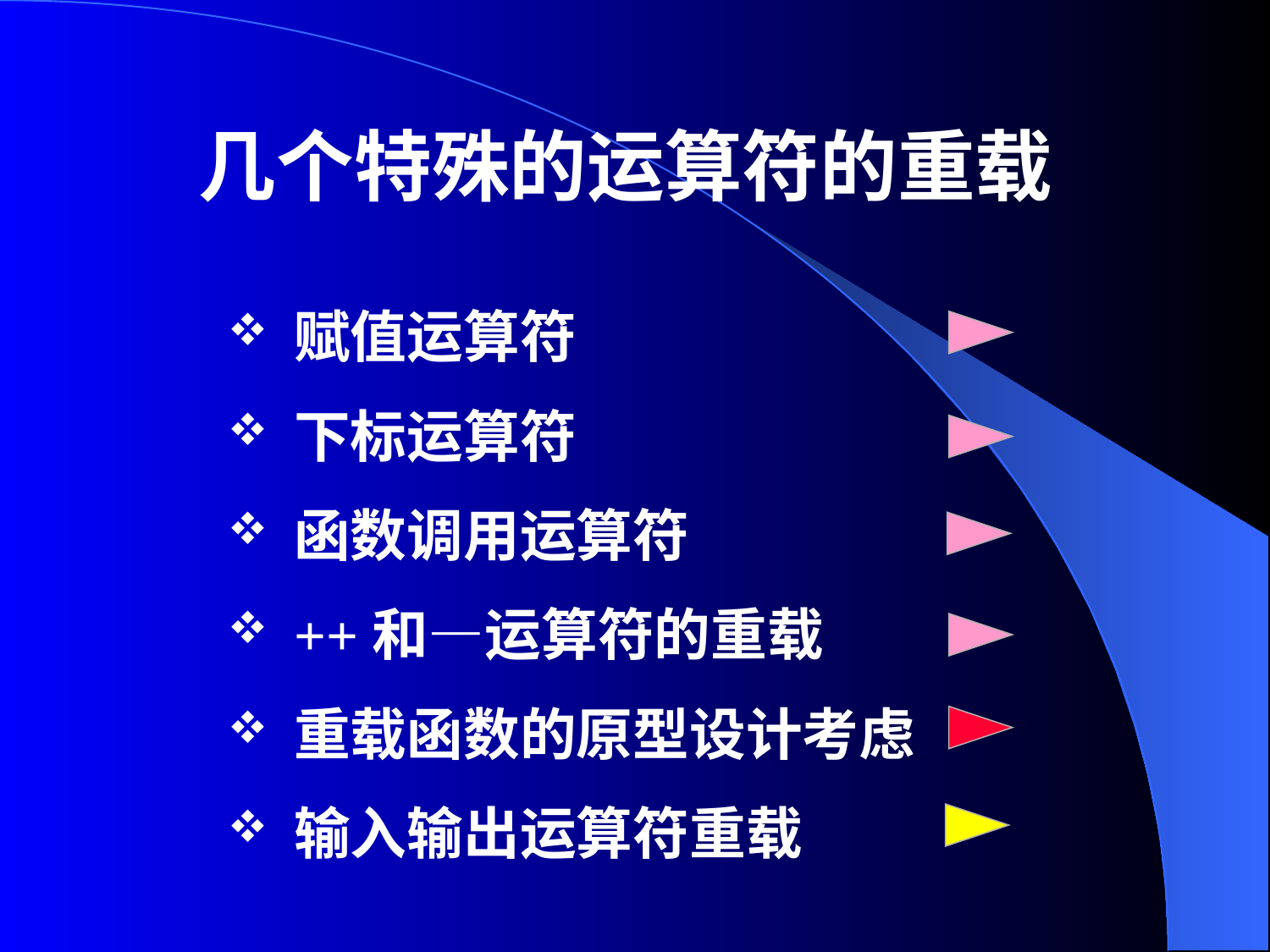

# 几个特殊的运算符的重载
赋值运算符
下标运算符
函数调用运算符
++和—运算符的重载
重载函数的原型设计考虑
输入输出运算符重载